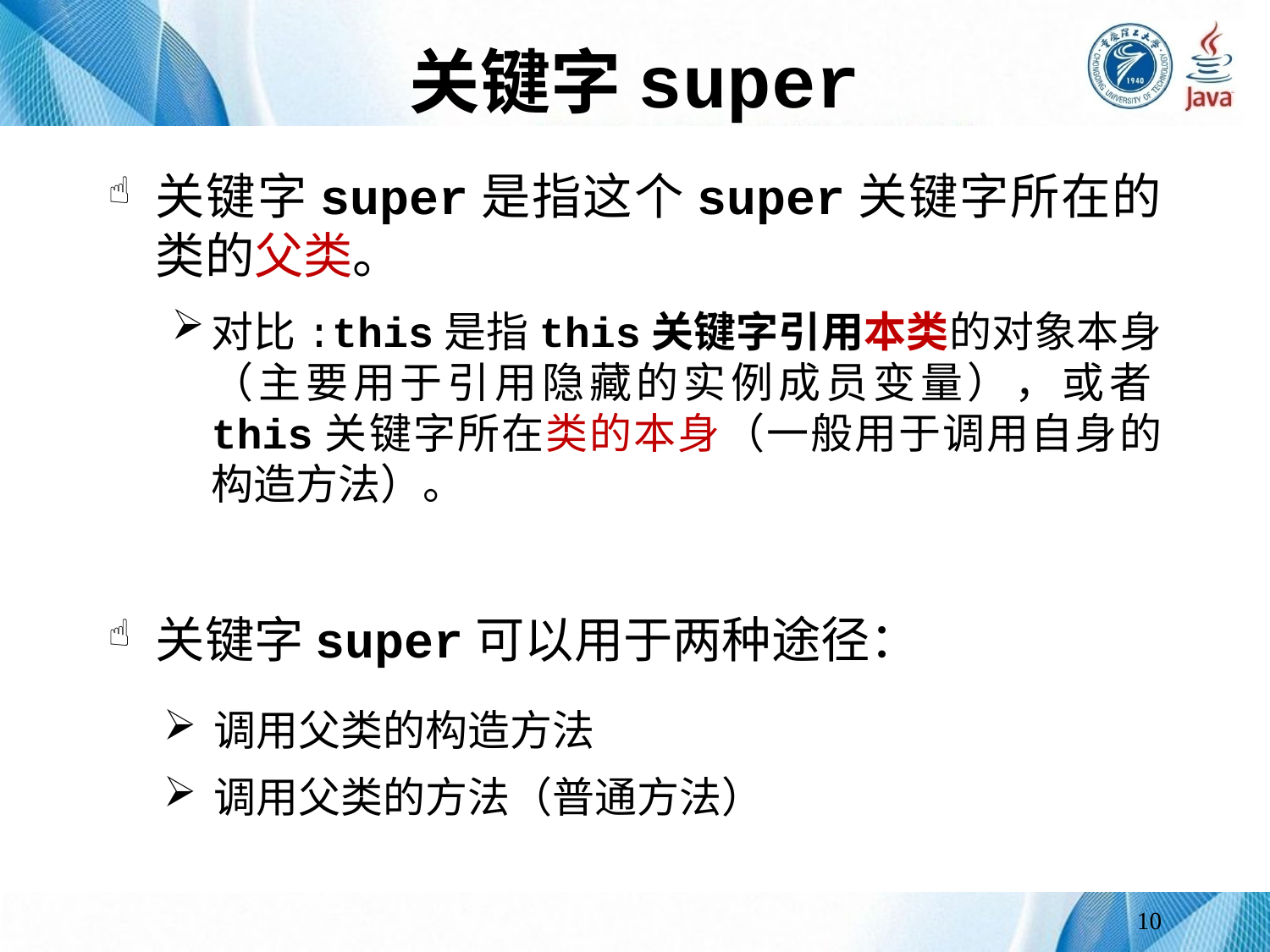

# 关键字super
关键字super是指这个super关键字所在的类的父类。
对比:this是指this关键字引用本类的对象本身（主要用于引用隐藏的实例成员变量），或者this关键字所在类的本身（一般用于调用自身的构造方法）。

关键字super可以用于两种途径：
调用父类的构造方法
调用父类的方法（普通方法）
10